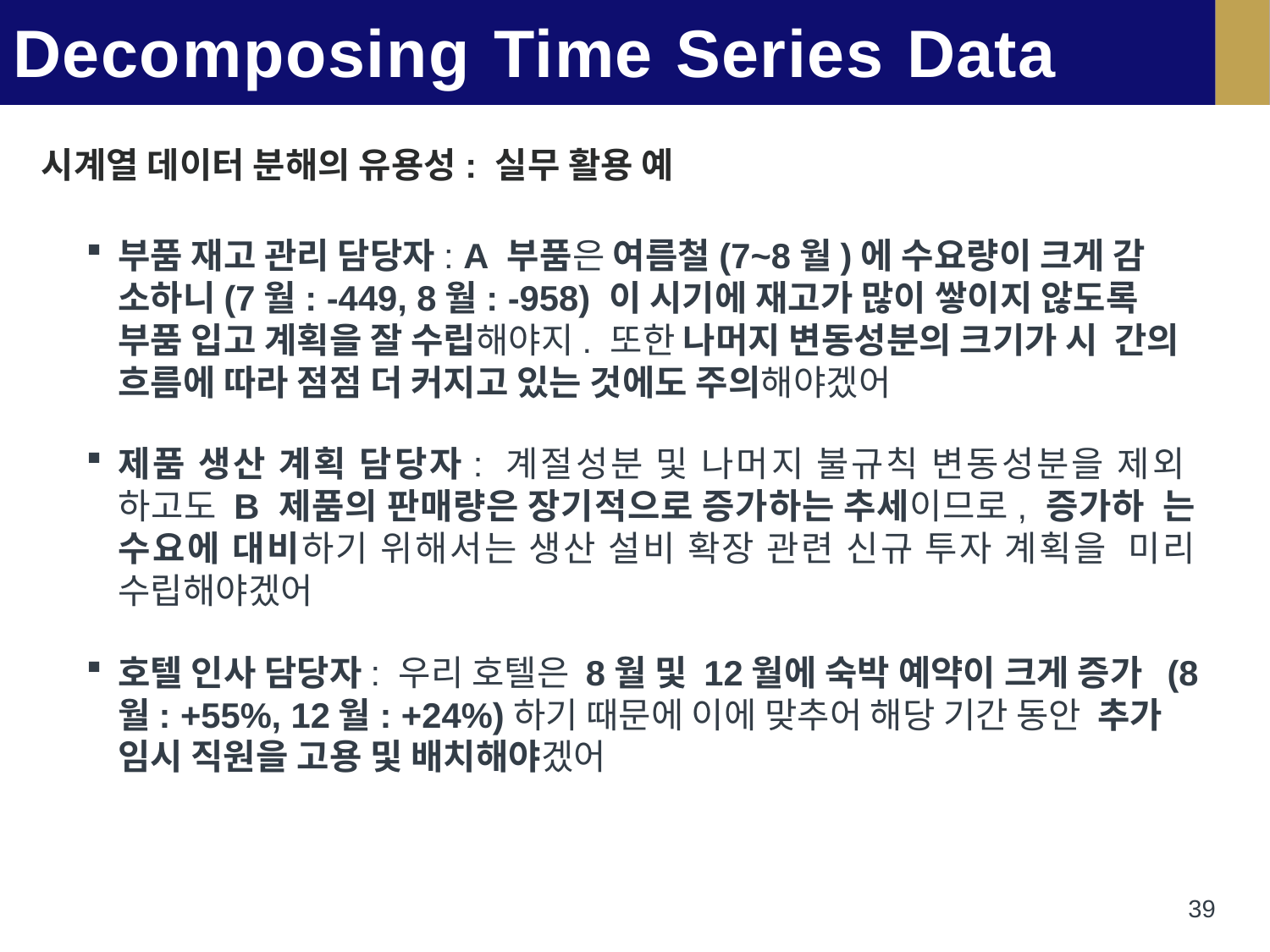

# Decomposing Time Series Data
시계열 데이터 분해의 유용성: 실무 활용 예

부품 재고 관리 담당자: A 부품은 여름철(7~8월)에 수요량이 크게 감  소하니(7월: -449, 8월: -958) 이 시기에 재고가 많이 쌓이지 않도록  부품 입고 계획을 잘 수립해야지. 또한 나머지 변동성분의 크기가 시  간의 흐름에 따라 점점 더 커지고 있는 것에도 주의해야겠어

제품 생산 계획 담당자: 계절성분 및 나머지 불규칙 변동성분을 제외  하고도 B 제품의 판매량은 장기적으로 증가하는 추세이므로, 증가하  는 수요에 대비하기 위해서는 생산 설비 확장 관련 신규 투자 계획을  미리 수립해야겠어

호텔 인사 담당자: 우리 호텔은 8월 및 12월에 숙박 예약이 크게 증가  (8월: +55%, 12월: +24%)하기 때문에 이에 맞추어 해당 기간 동안  추가 임시 직원을 고용 및 배치해야겠어
39